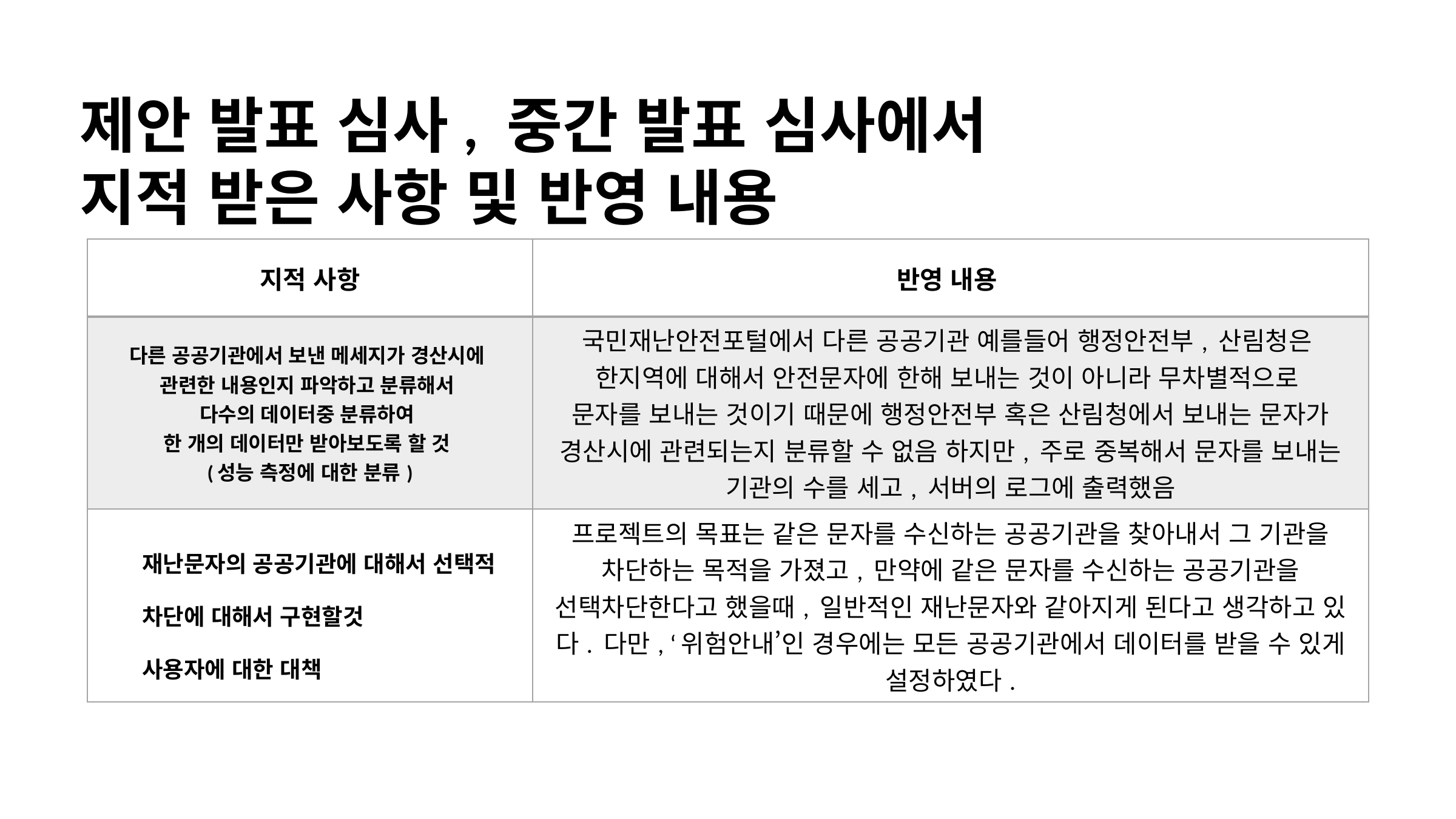

제안 발표 심사, 중간 발표 심사에서
지적 받은 사항 및 반영 내용
| 지적 사항 | 반영 내용 |
| --- | --- |
| 다른 공공기관에서 보낸 메세지가 경산시에 관련한 내용인지 파악하고 분류해서 다수의 데이터중 분류하여 한 개의 데이터만 받아보도록 할 것 (성능 측정에 대한 분류) | 국민재난안전포털에서 다른 공공기관 예를들어 행정안전부, 산림청은 한지역에 대해서 안전문자에 한해 보내는 것이 아니라 무차별적으로 문자를 보내는 것이기 때문에 행정안전부 혹은 산림청에서 보내는 문자가 경산시에 관련되는지 분류할 수 없음 하지만, 주로 중복해서 문자를 보내는 기관의 수를 세고, 서버의 로그에 출력했음 |
| 재난문자의 공공기관에 대해서 선택적 차단에 대해서 구현할것 사용자에 대한 대책 | 프로젝트의 목표는 같은 문자를 수신하는 공공기관을 찾아내서 그 기관을 차단하는 목적을 가졌고, 만약에 같은 문자를 수신하는 공공기관을 선택차단한다고 했을때, 일반적인 재난문자와 같아지게 된다고 생각하고 있다. 다만, ‘위험안내’인 경우에는 모든 공공기관에서 데이터를 받을 수 있게 설정하였다. |